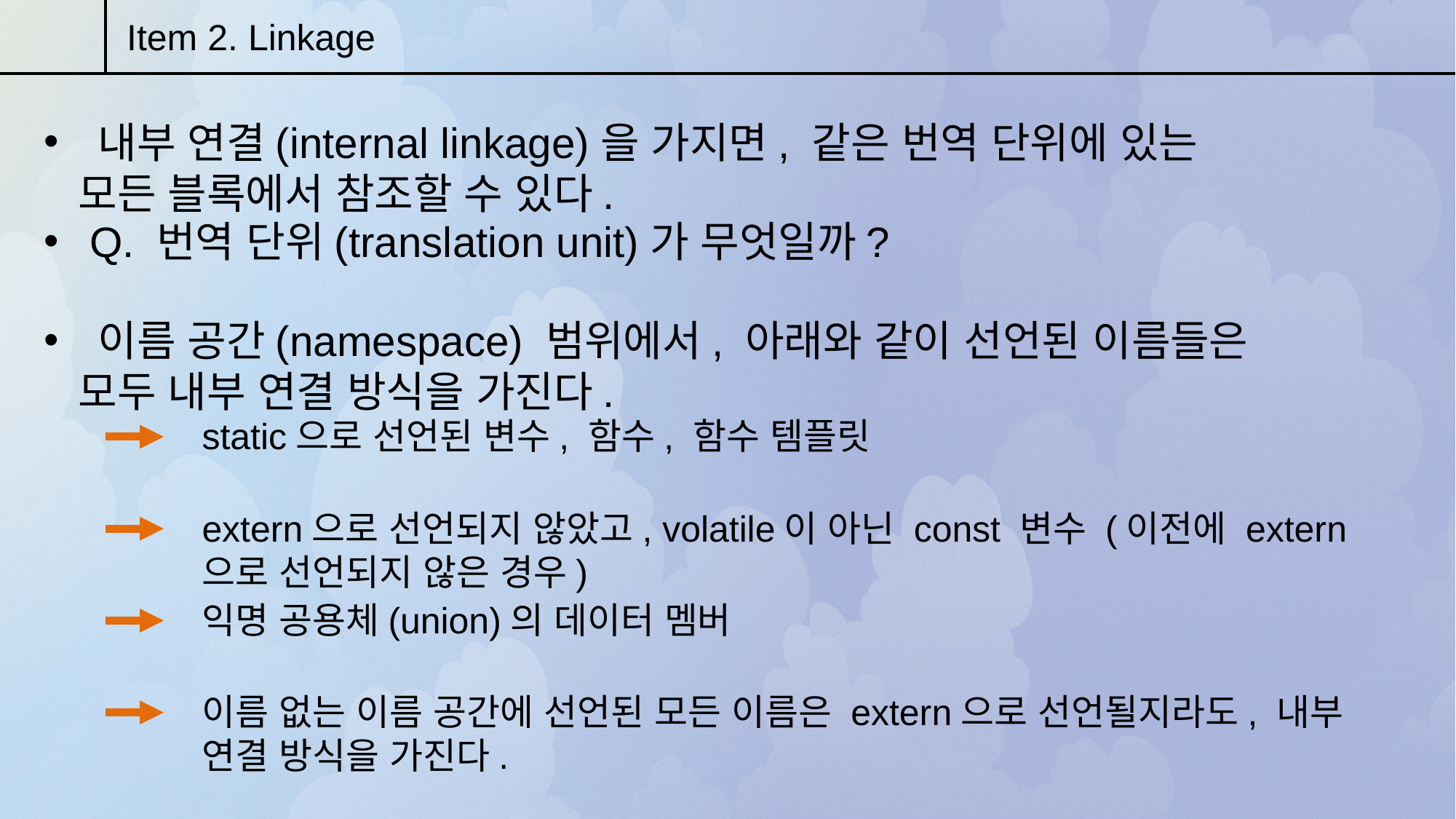

Item 2. Linkage
 내부 연결(internal linkage)을 가지면, 같은 번역 단위에 있는 모든 블록에서 참조할 수 있다.
 Q. 번역 단위(translation unit)가 무엇일까?
 이름 공간(namespace) 범위에서, 아래와 같이 선언된 이름들은 모두 내부 연결 방식을 가진다.
static으로 선언된 변수, 함수, 함수 템플릿
extern으로 선언되지 않았고, volatile이 아닌 const 변수 (이전에 extern으로 선언되지 않은 경우)
익명 공용체(union)의 데이터 멤버
이름 없는 이름 공간에 선언된 모든 이름은 extern으로 선언될지라도, 내부 연결 방식을 가진다.